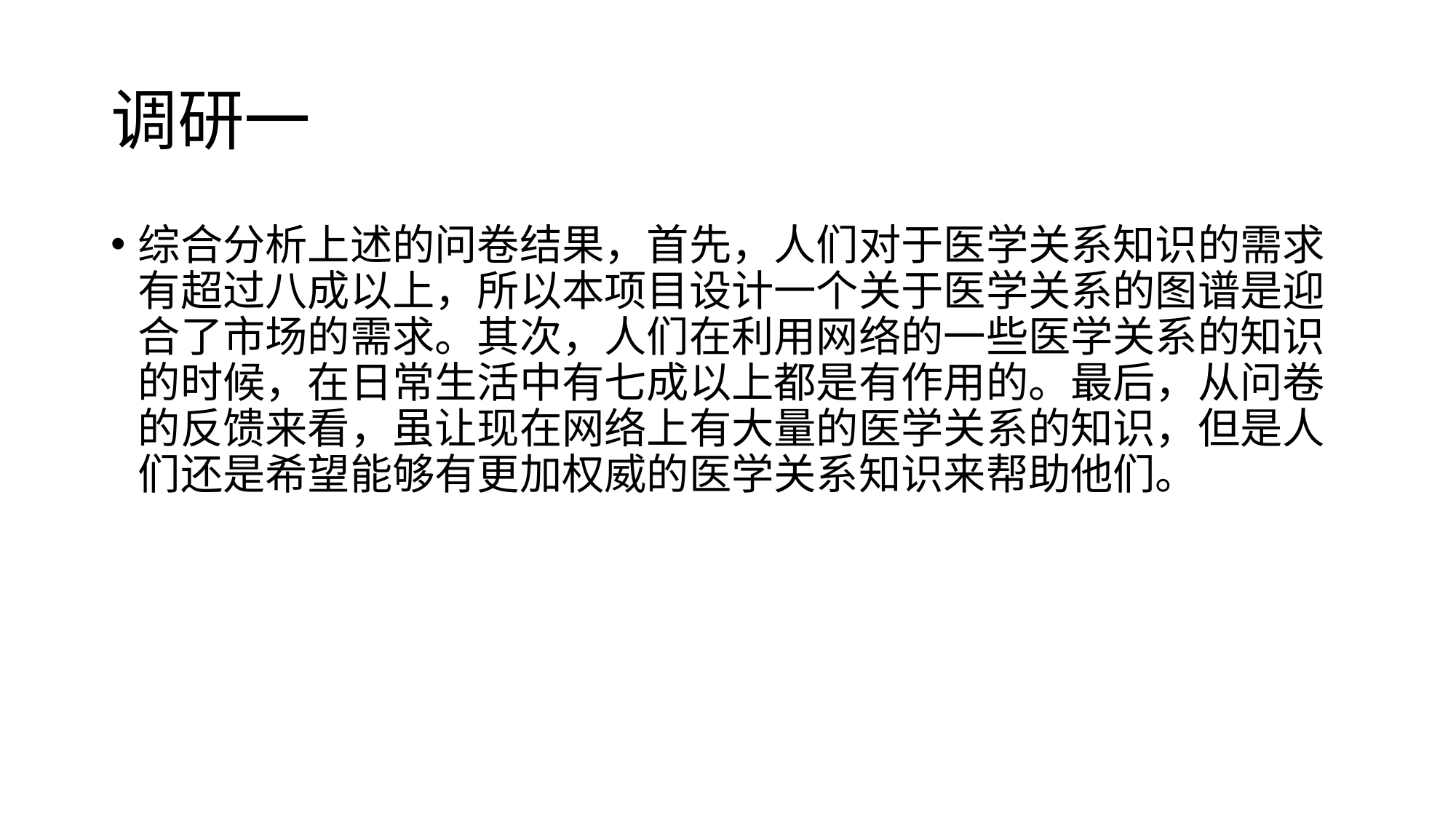

# 调研一
综合分析上述的问卷结果，首先，人们对于医学关系知识的需求有超过八成以上，所以本项目设计一个关于医学关系的图谱是迎合了市场的需求。其次，人们在利用网络的一些医学关系的知识的时候，在日常生活中有七成以上都是有作用的。最后，从问卷的反馈来看，虽让现在网络上有大量的医学关系的知识，但是人们还是希望能够有更加权威的医学关系知识来帮助他们。